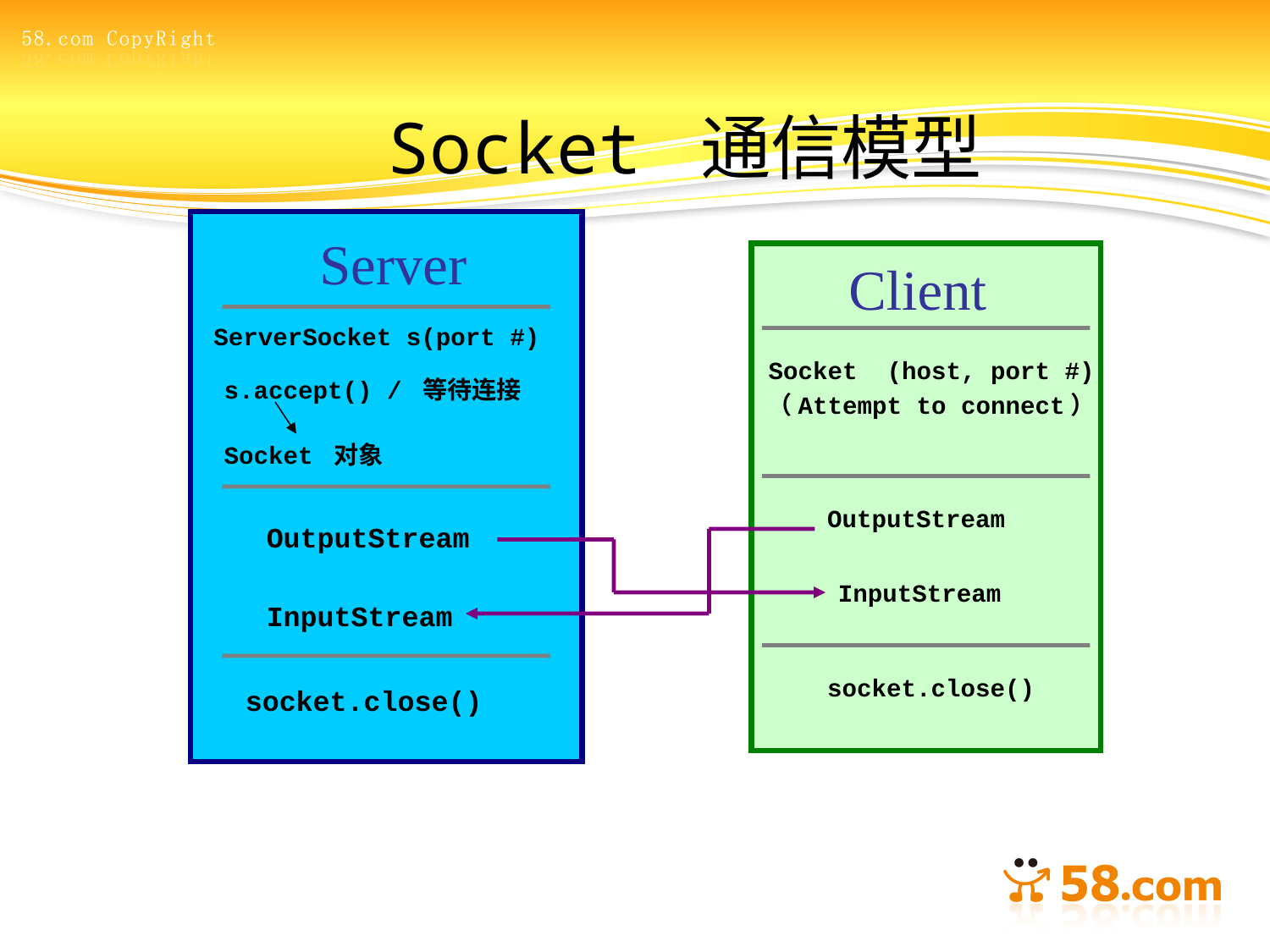

# Socket 通信模型

Server

Client

ServerSocket s(port #)

Socket  (host, port #)
（Attempt to connect）
s.accept() / 等待连接

Socket 对象

OutputStream
OutputStream

InputStream
InputStream

socket.close()
socket.close()